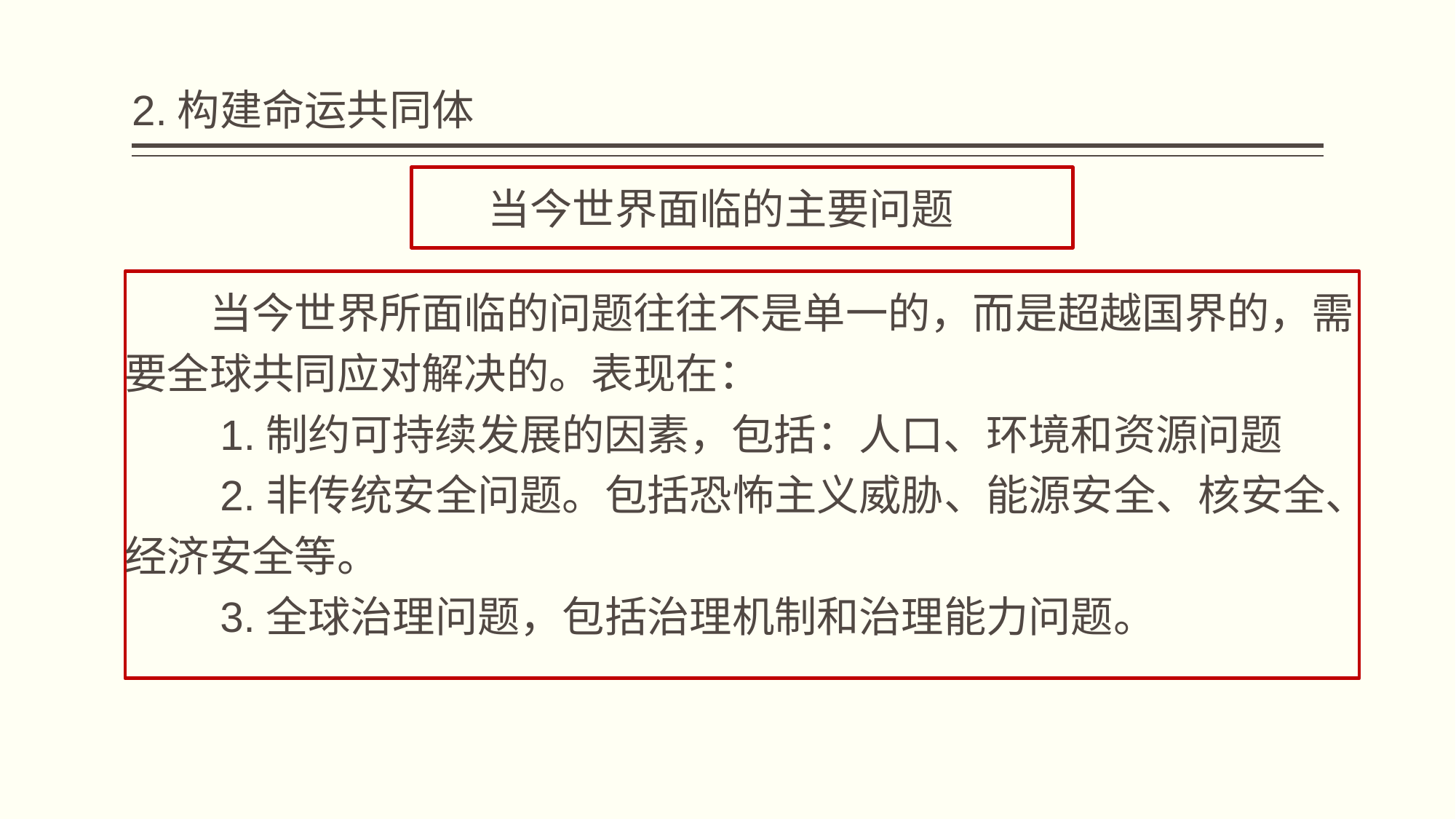

# 2.构建命运共同体
当今世界面临的主要问题
　　当今世界所面临的问题往往不是单一的，而是超越国界的，需要全球共同应对解决的。表现在：
　　1.制约可持续发展的因素，包括：人口、环境和资源问题
　　2.非传统安全问题。包括恐怖主义威胁、能源安全、核安全、经济安全等。
　　3.全球治理问题，包括治理机制和治理能力问题。